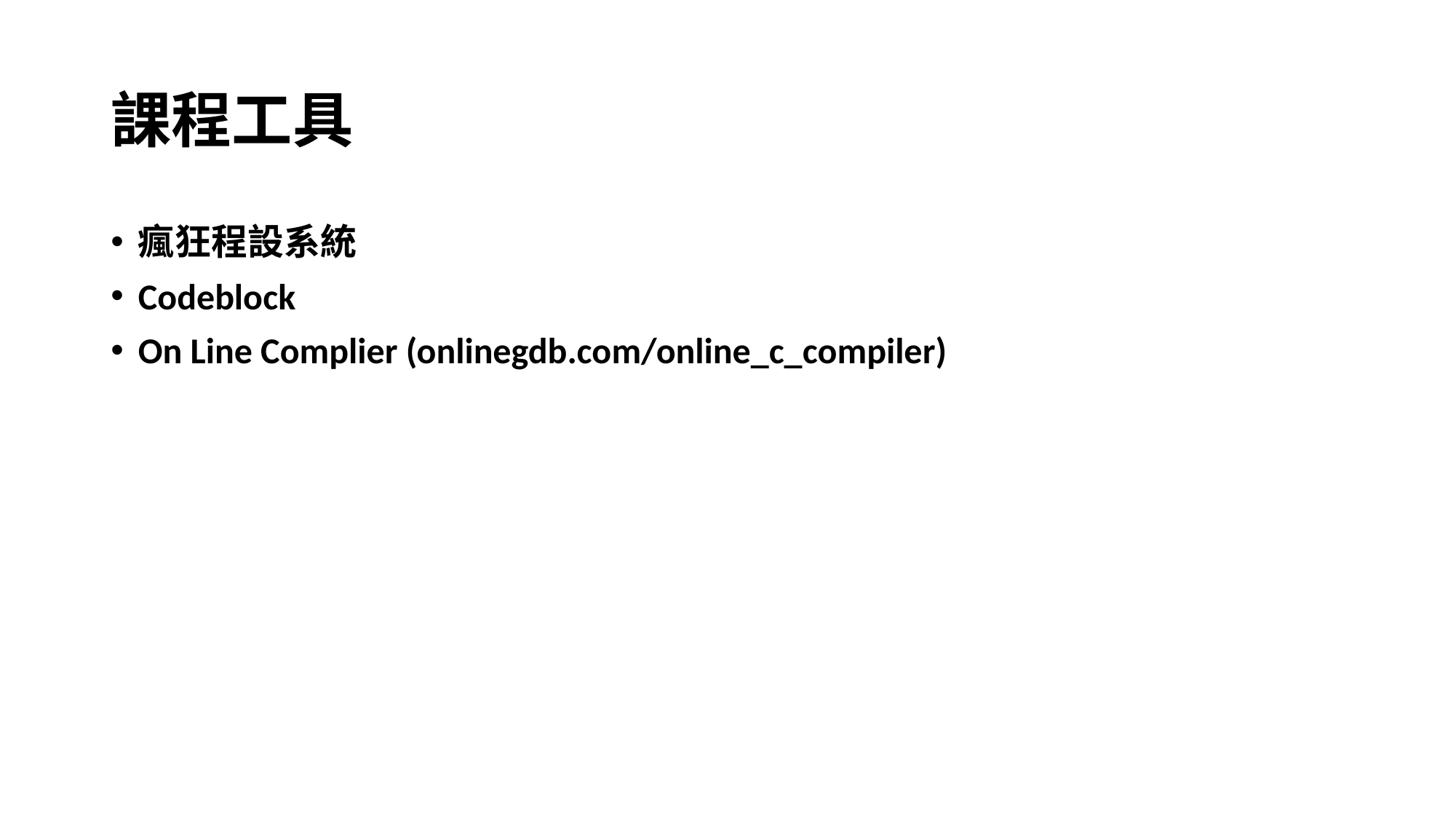

# 課程工具
瘋狂程設系統
Codeblock
On Line Complier (onlinegdb.com/online_c_compiler)